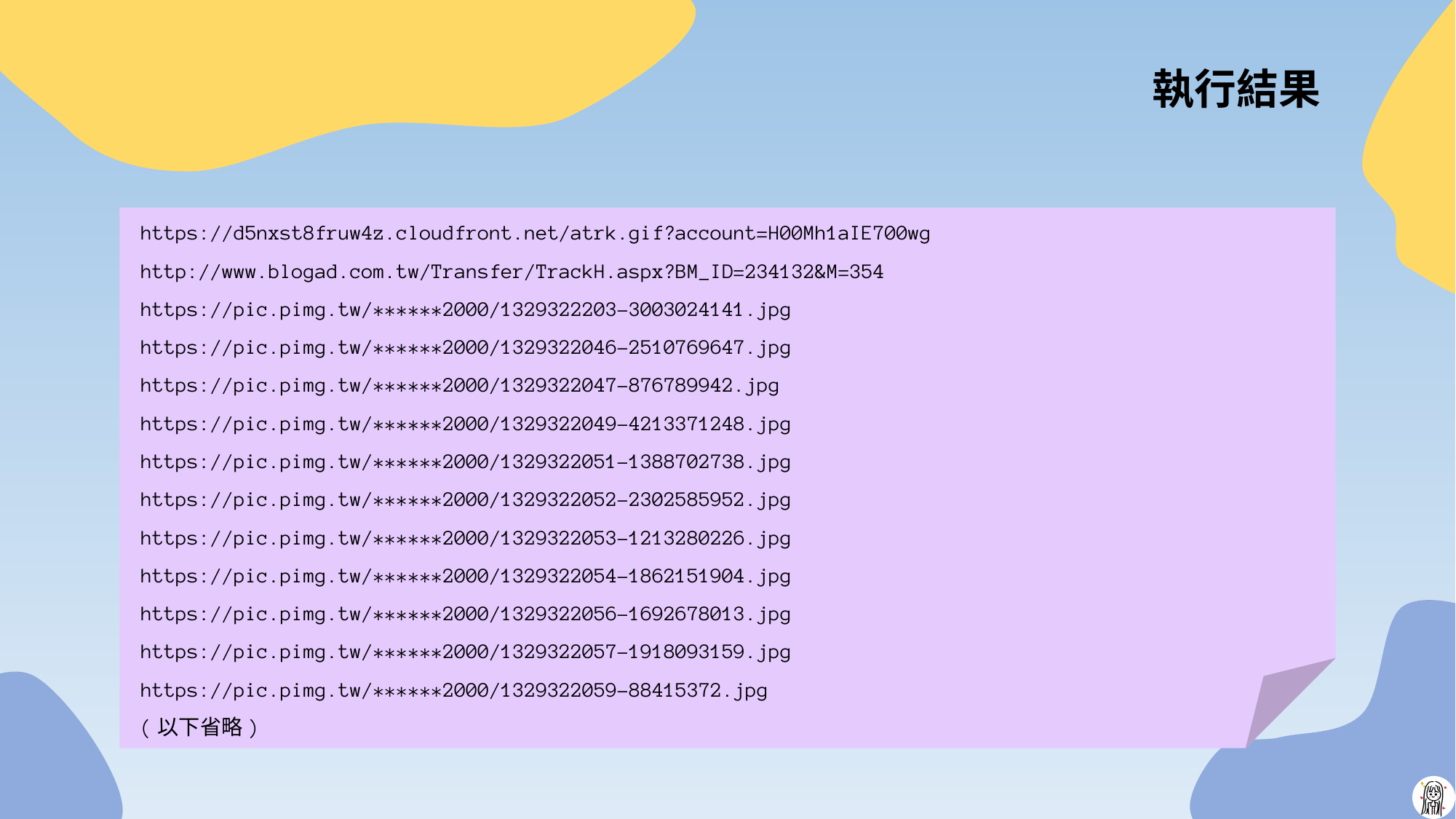

# 執行結果

https://d5nxst8fruw4z.cloudfront.net/atrk.gif?account=H00Mh1aIE700wg
http://www.blogad.com.tw/Transfer/TrackH.aspx?BM_ID=234132&M=354
https://pic.pimg.tw/******2000/1329322203-3003024141.jpg
https://pic.pimg.tw/******2000/1329322046-2510769647.jpg
https://pic.pimg.tw/******2000/1329322047-876789942.jpg
https://pic.pimg.tw/******2000/1329322049-4213371248.jpg
https://pic.pimg.tw/******2000/1329322051-1388702738.jpg
https://pic.pimg.tw/******2000/1329322052-2302585952.jpg
https://pic.pimg.tw/******2000/1329322053-1213280226.jpg
https://pic.pimg.tw/******2000/1329322054-1862151904.jpg
https://pic.pimg.tw/******2000/1329322056-1692678013.jpg
https://pic.pimg.tw/******2000/1329322057-1918093159.jpg
https://pic.pimg.tw/******2000/1329322059-88415372.jpg
(以下省略)

20